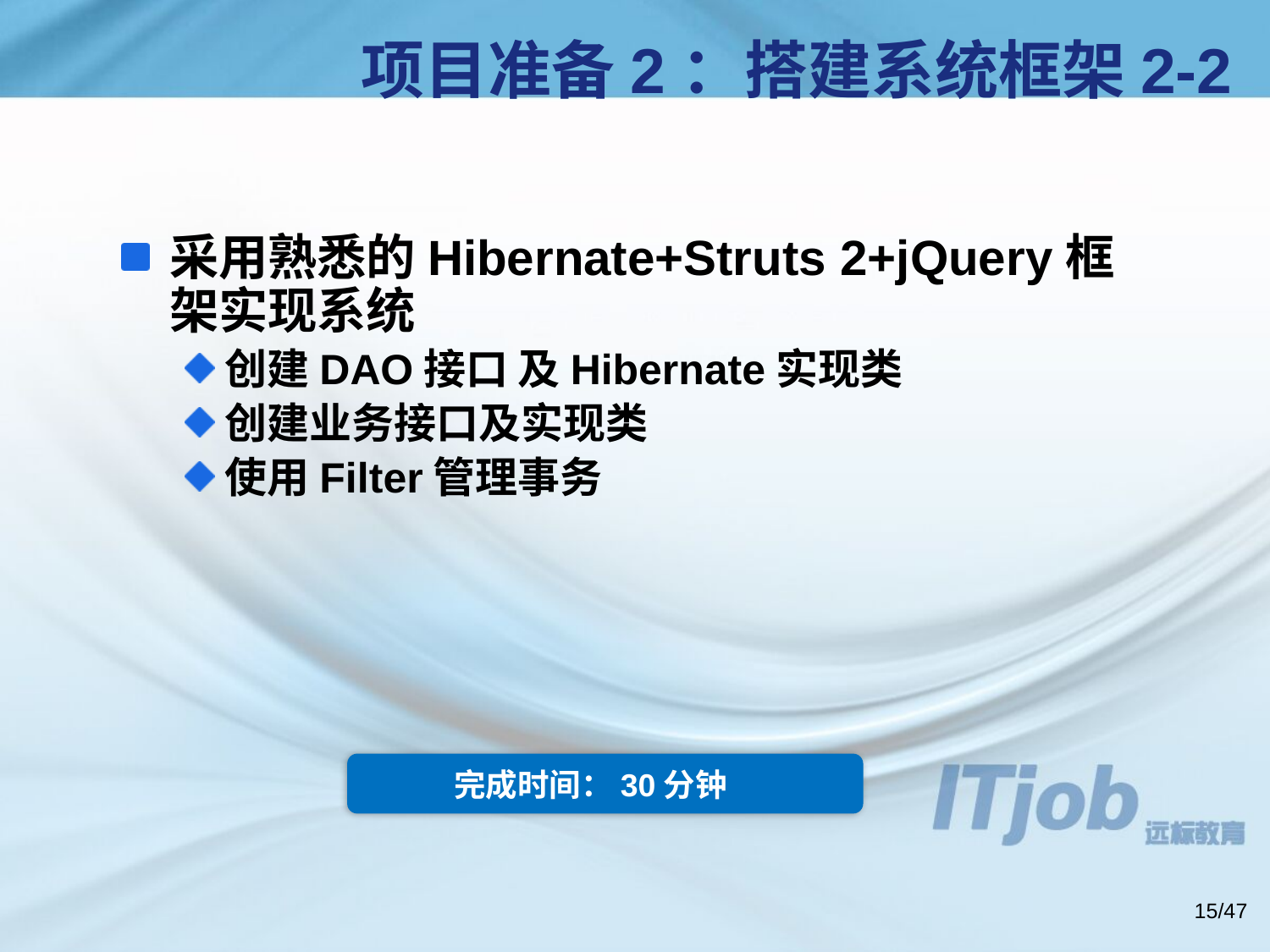

# 项目准备2：搭建系统框架2-2
采用熟悉的Hibernate+Struts 2+jQuery框架实现系统
创建DAO接口 及Hibernate实现类
创建业务接口及实现类
使用Filter管理事务

完成时间：30分钟
15/47